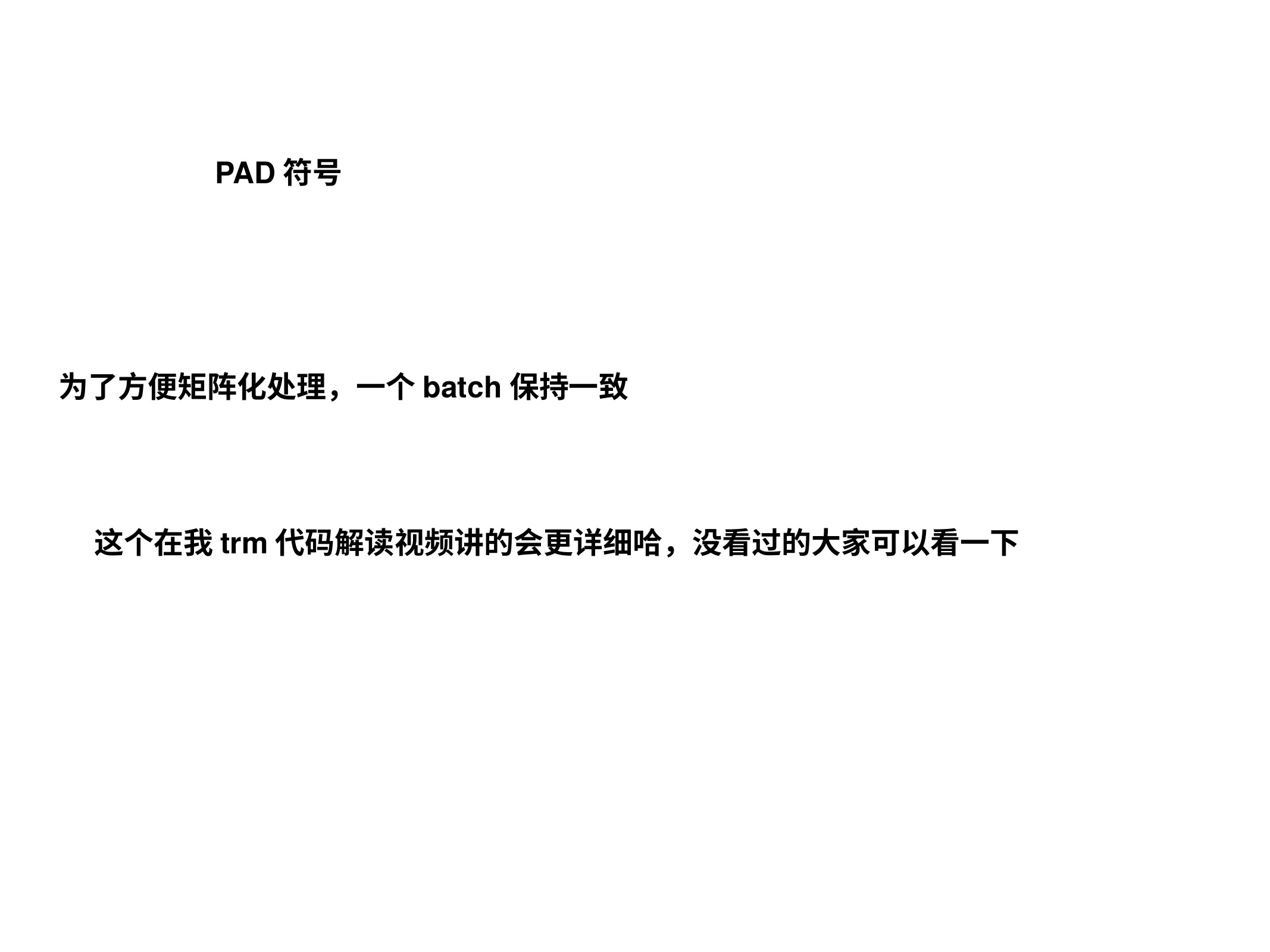

PAD符号
为了方便矩阵化处理，一个batch保持一致
这个在我trm代码解读视频讲的会更详细哈，没看过的大家可以看一下